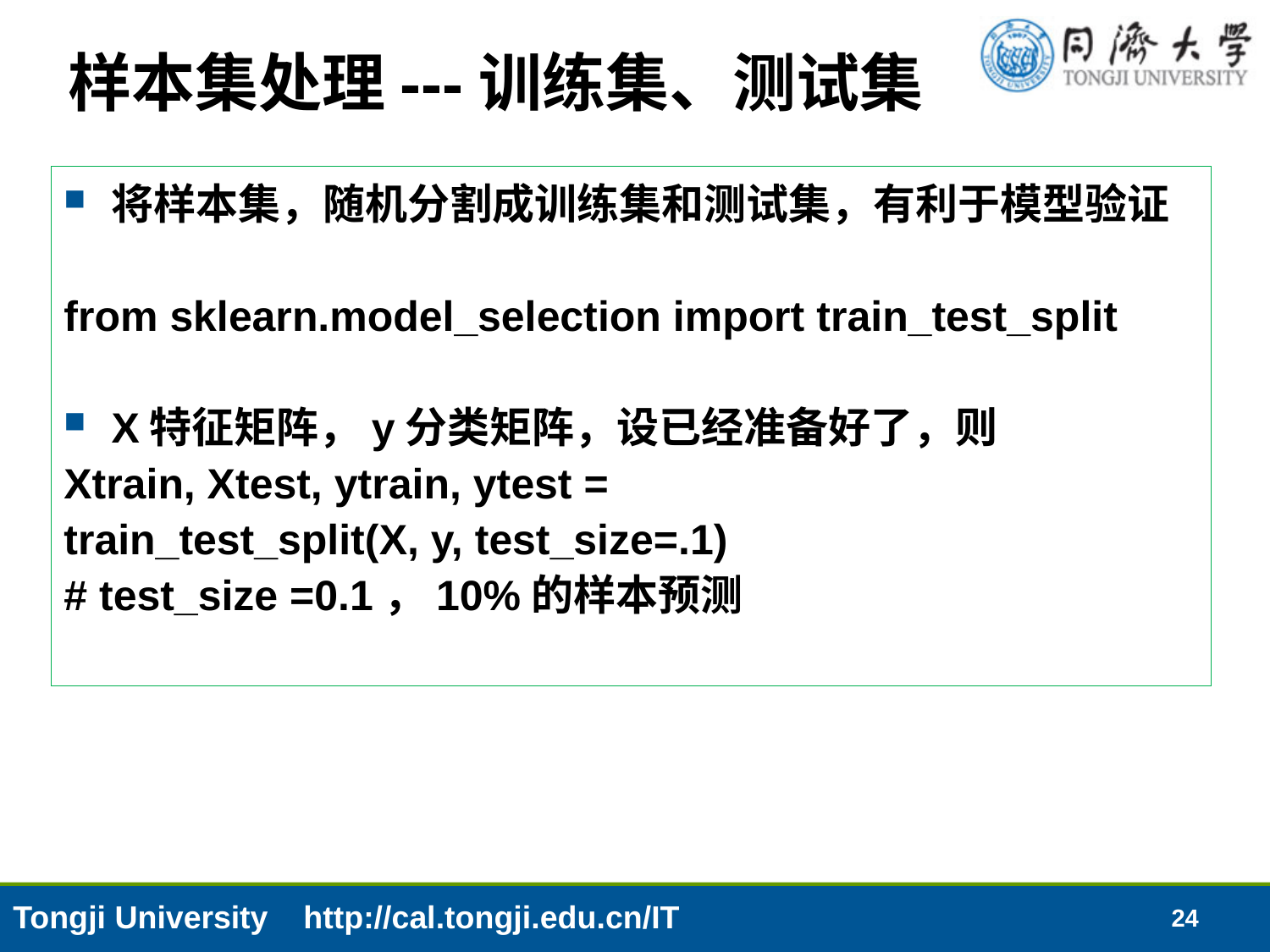

# 样本集处理---训练集、测试集
将样本集，随机分割成训练集和测试集，有利于模型验证

from sklearn.model_selection import train_test_split

X特征矩阵，y分类矩阵，设已经准备好了，则
Xtrain, Xtest, ytrain, ytest =
train_test_split(X, y, test_size=.1)
# test_size =0.1，10%的样本预测